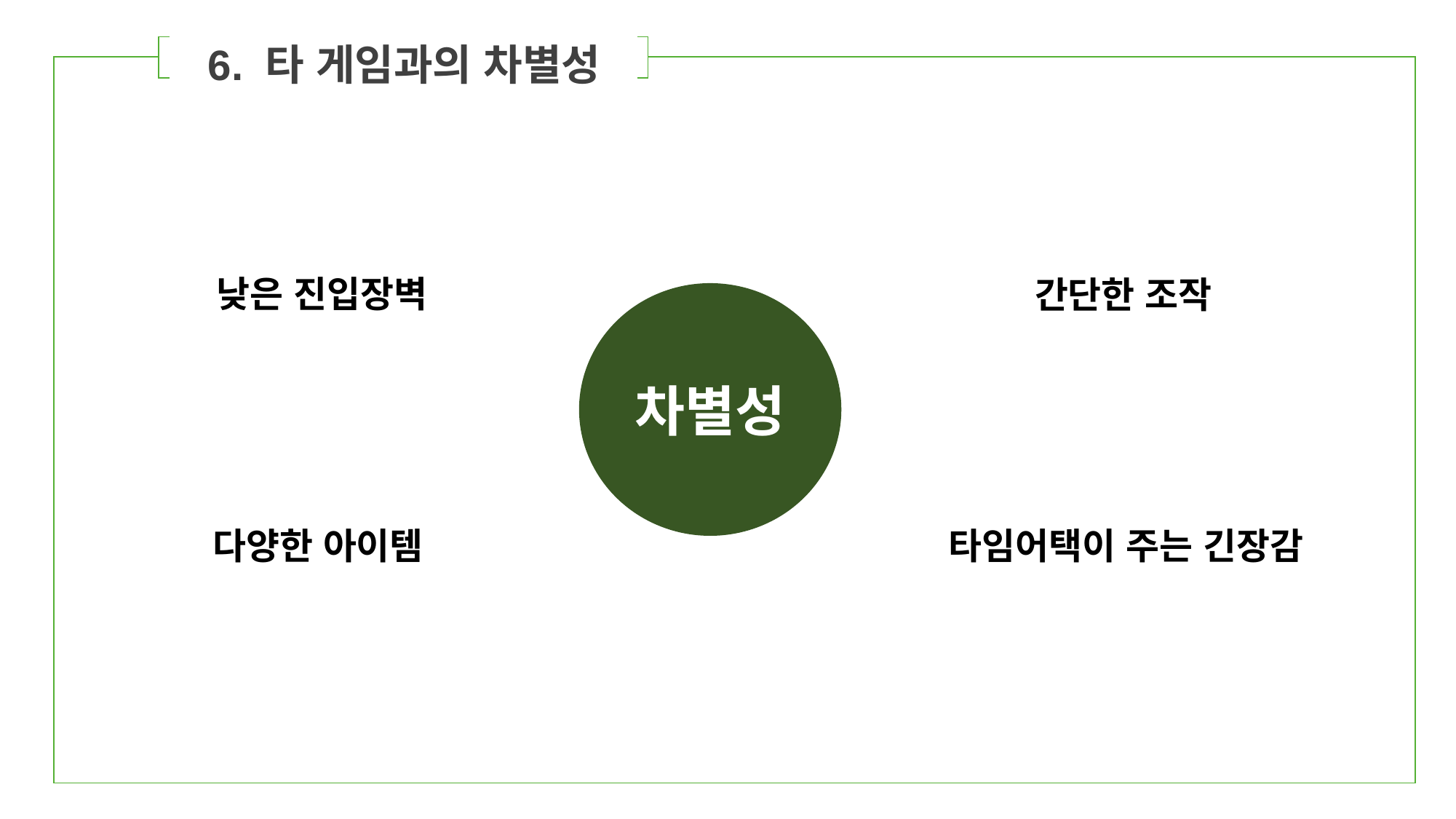

6. 타 게임과의 차별성
|  |  |  |
| --- | --- | --- |

낮은 진입장벽
간단한 조작
차별성
다양한 아이템
타임어택이 주는 긴장감